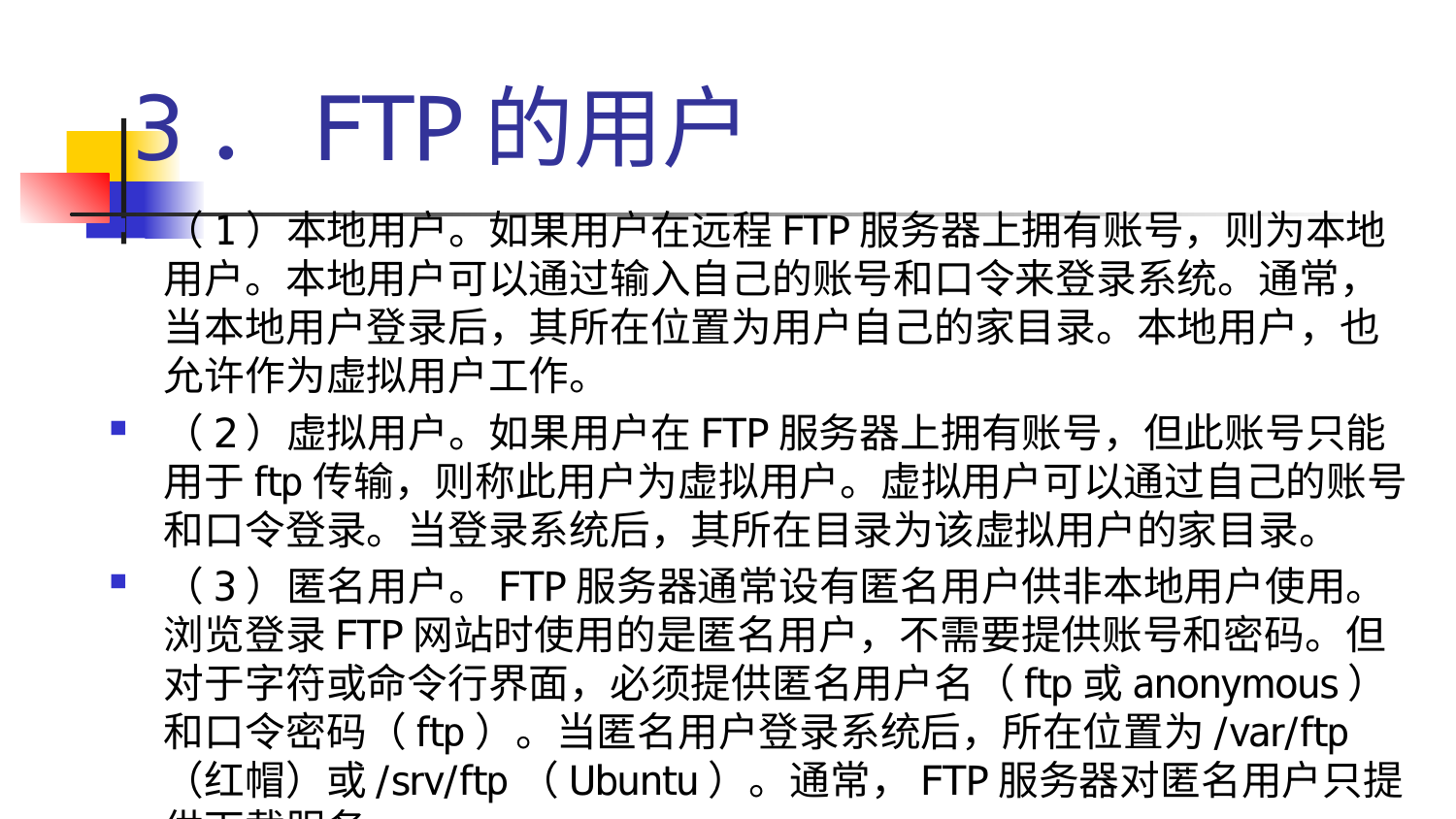

# 3．FTP的用户
（1）本地用户。如果用户在远程FTP服务器上拥有账号，则为本地用户。本地用户可以通过输入自己的账号和口令来登录系统。通常，当本地用户登录后，其所在位置为用户自己的家目录。本地用户，也允许作为虚拟用户工作。
（2）虚拟用户。如果用户在FTP服务器上拥有账号，但此账号只能用于ftp传输，则称此用户为虚拟用户。虚拟用户可以通过自己的账号和口令登录。当登录系统后，其所在目录为该虚拟用户的家目录。
（3）匿名用户。FTP服务器通常设有匿名用户供非本地用户使用。浏览登录FTP网站时使用的是匿名用户，不需要提供账号和密码。但对于字符或命令行界面，必须提供匿名用户名（ftp或anonymous）和口令密码（ftp）。当匿名用户登录系统后，所在位置为/var/ftp（红帽）或/srv/ftp（Ubuntu）。通常，FTP服务器对匿名用户只提供下载服务。